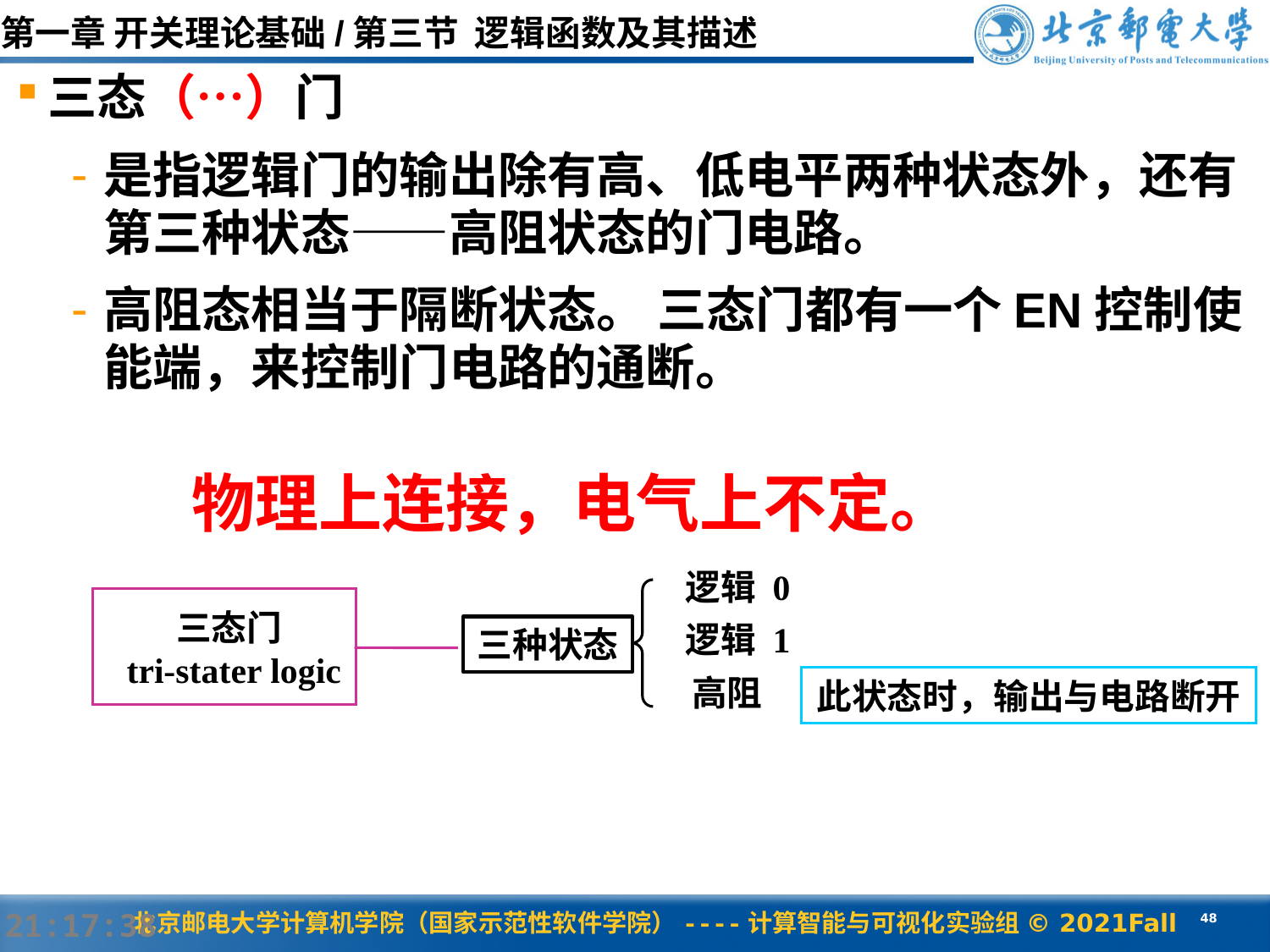

第一章 开关理论基础/第三节  逻辑函数及其描述
三态（…）门
是指逻辑门的输出除有高、低电平两种状态外，还有第三种状态——高阻状态的门电路。
高阻态相当于隔断状态。 三态门都有一个EN控制使能端，来控制门电路的通断。

物理上连接，电气上不定。
逻辑 0

三态门
tri-stater logic
逻辑 1
三种状态
高阻
此状态时，输出与电路断开